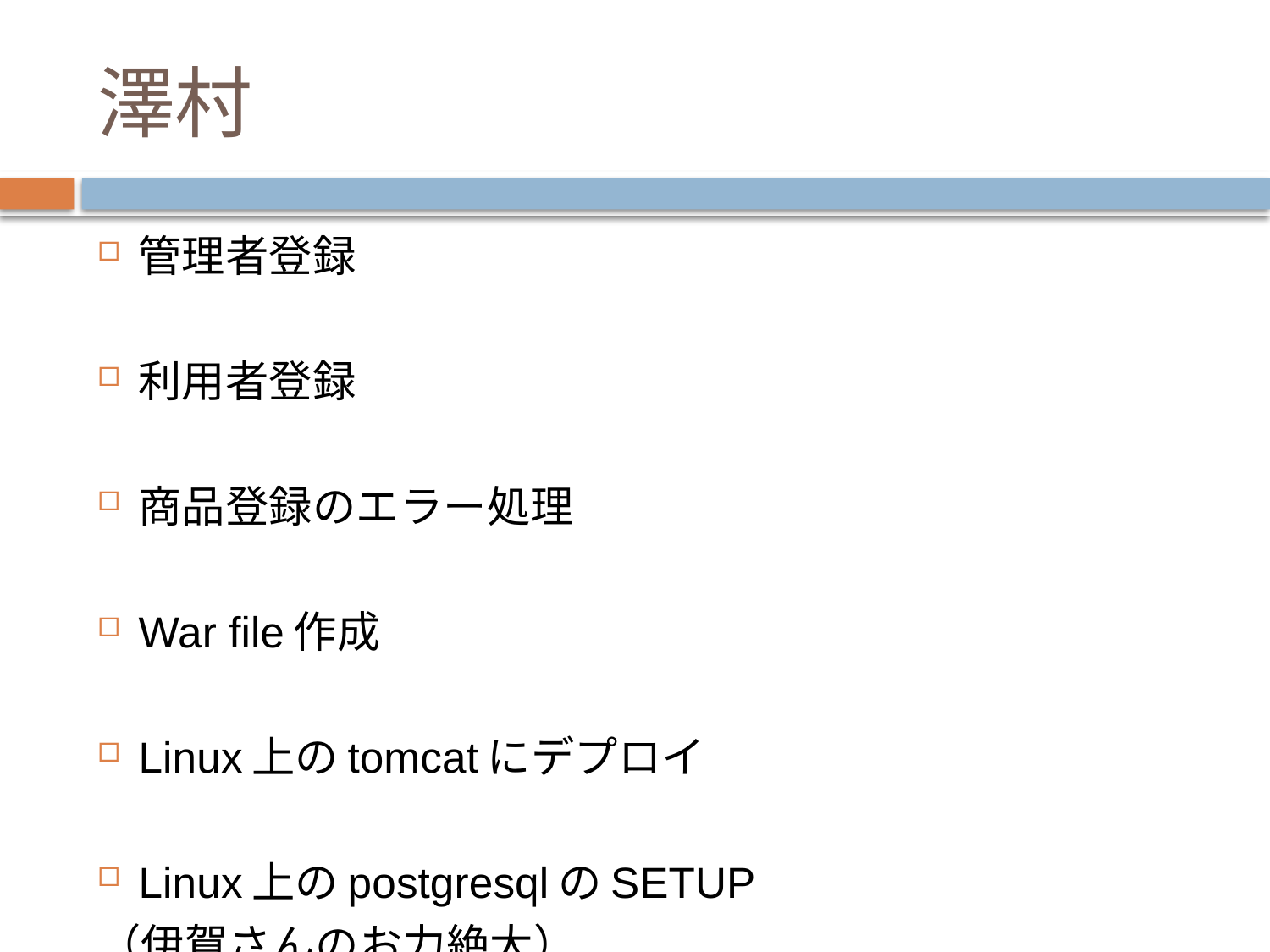

# 澤村
管理者登録

利用者登録

商品登録のエラー処理

War file作成

Linux上のtomcatにデプロイ

Linux上のpostgresqlのSETUP
（伊賀さんのお力絶大）